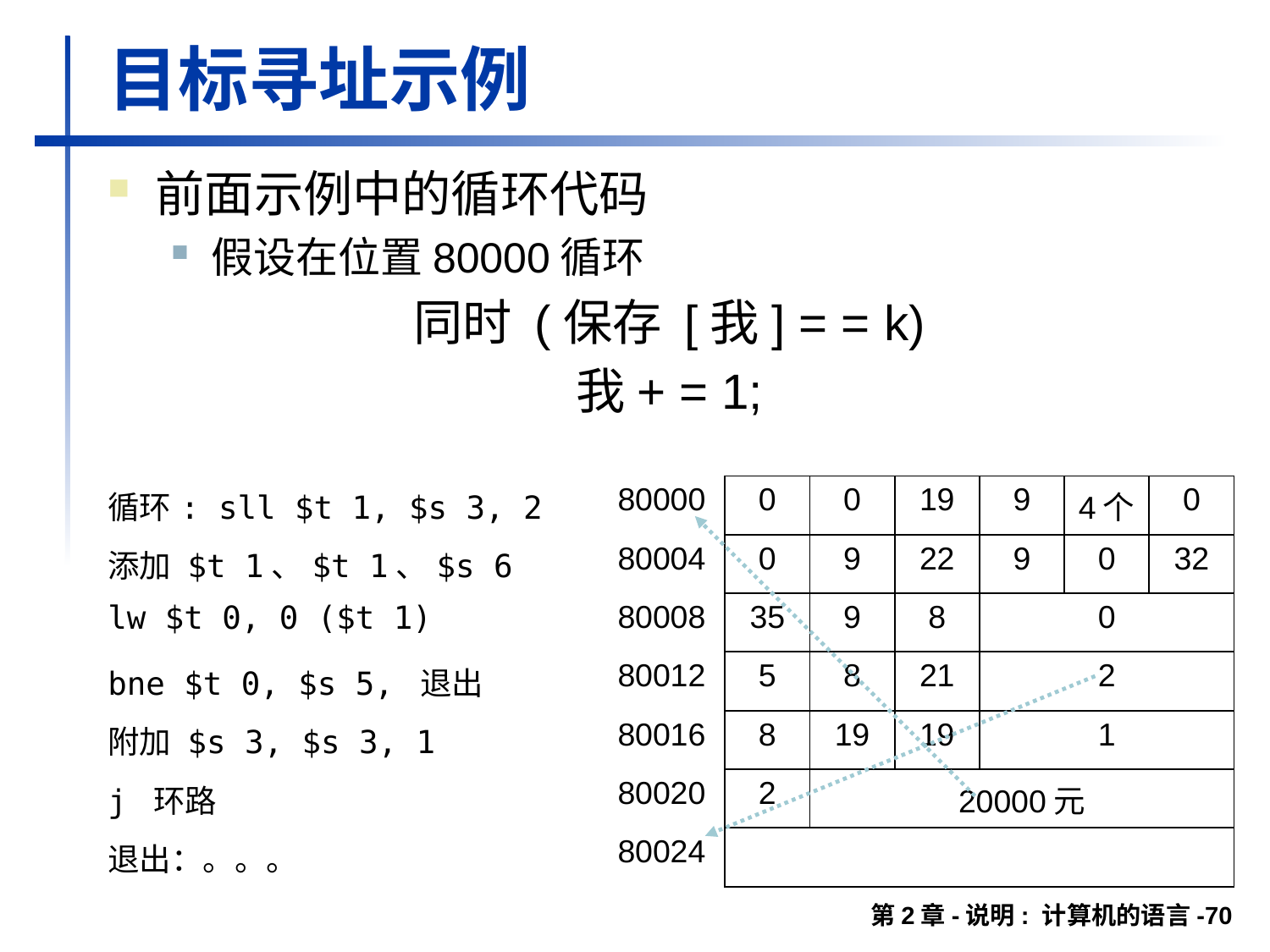

# 目标寻址示例
前面示例中的循环代码
假设在位置80000循环
同时 (保存 [我] = = k)
我+ = 1;
| 循环: sll $t 1, $s 3, 2 | 80000 | 0 | 0 | 19 | 9 | 4个 | 0 |
| --- | --- | --- | --- | --- | --- | --- | --- |
| 添加 $t 1、$t 1、$s 6 | 80004 | 0 | 9 | 22 | 9 | 0 | 32 |
| lw $t 0, 0 ($t 1) | 80008 | 35 | 9 | 8 | 0 |  |  |
| bne $t 0, $s 5, 退出 | 80012 | 5 | 8 | 21 | 2 |  |  |
| 附加 $s 3, $s 3, 1 | 80016 | 8 | 19 | 19 | 1 |  |  |
| j 环路 | 80020 | 2 | 20000元 |  |  |  |  |
| 退出：。。。 | 80024 |  |  |  |  |  |  |

第2章-说明: 计算机的语言-70